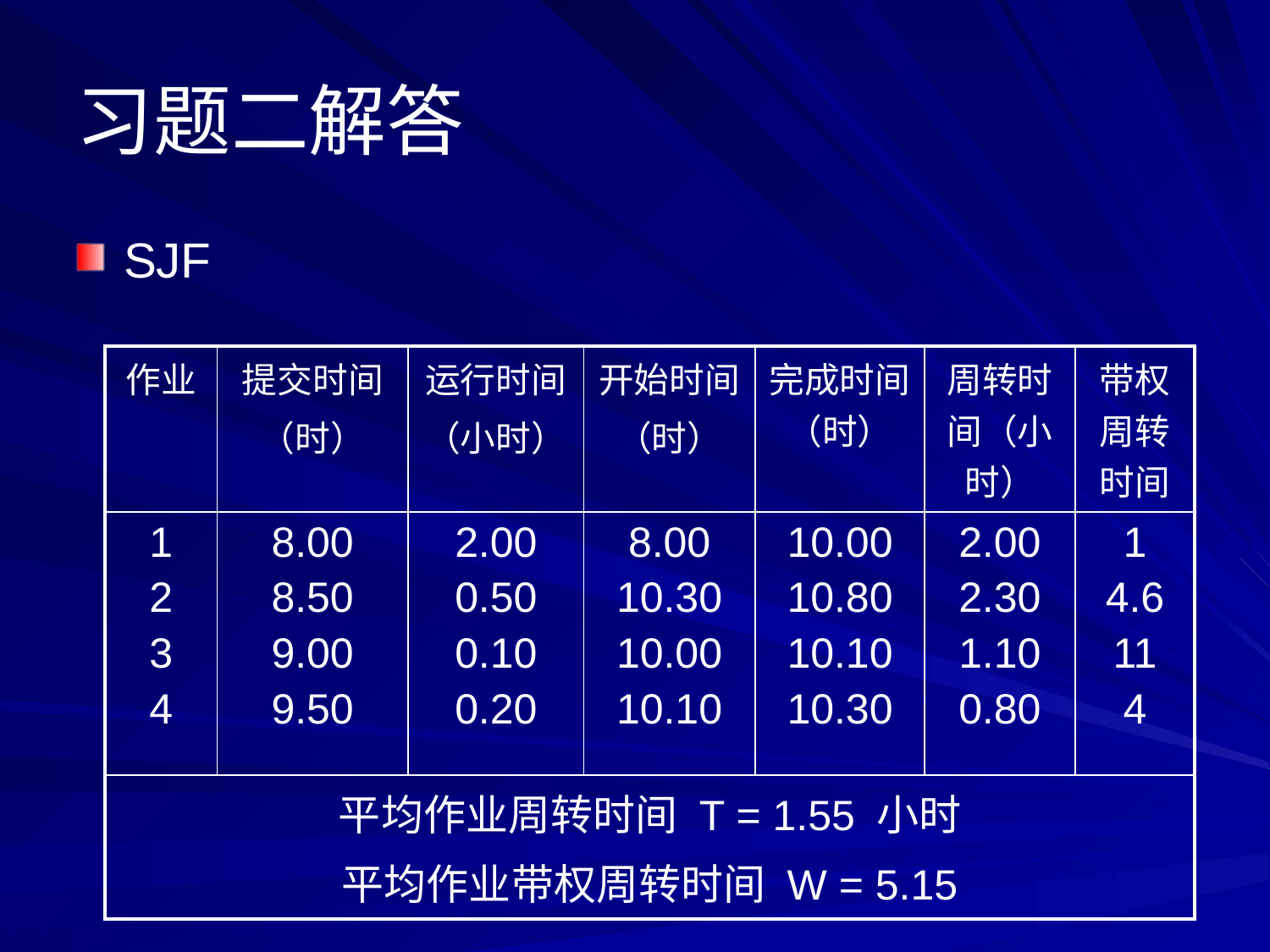

习题二解答
SJF
| 作业 | 提交时间 （时） | 运行时间 （小时） | 开始时间 （时） | 完成时间（时） | 周转时间（小时） | 带权周转时间 |
| --- | --- | --- | --- | --- | --- | --- |
| 1 2 3 4 | 8.00 8.50 9.00 9.50 | 2.00 0.50 0.10 0.20 | 8.00 10.30 10.00 10.10 | 10.00 10.80 10.10 10.30 | 2.00 2.30 1.10 0.80 | 1 4.6 11 4 |
| 平均作业周转时间 T = 1.55 小时 平均作业带权周转时间 W = 5.15 |  |  |  |  |  |  |